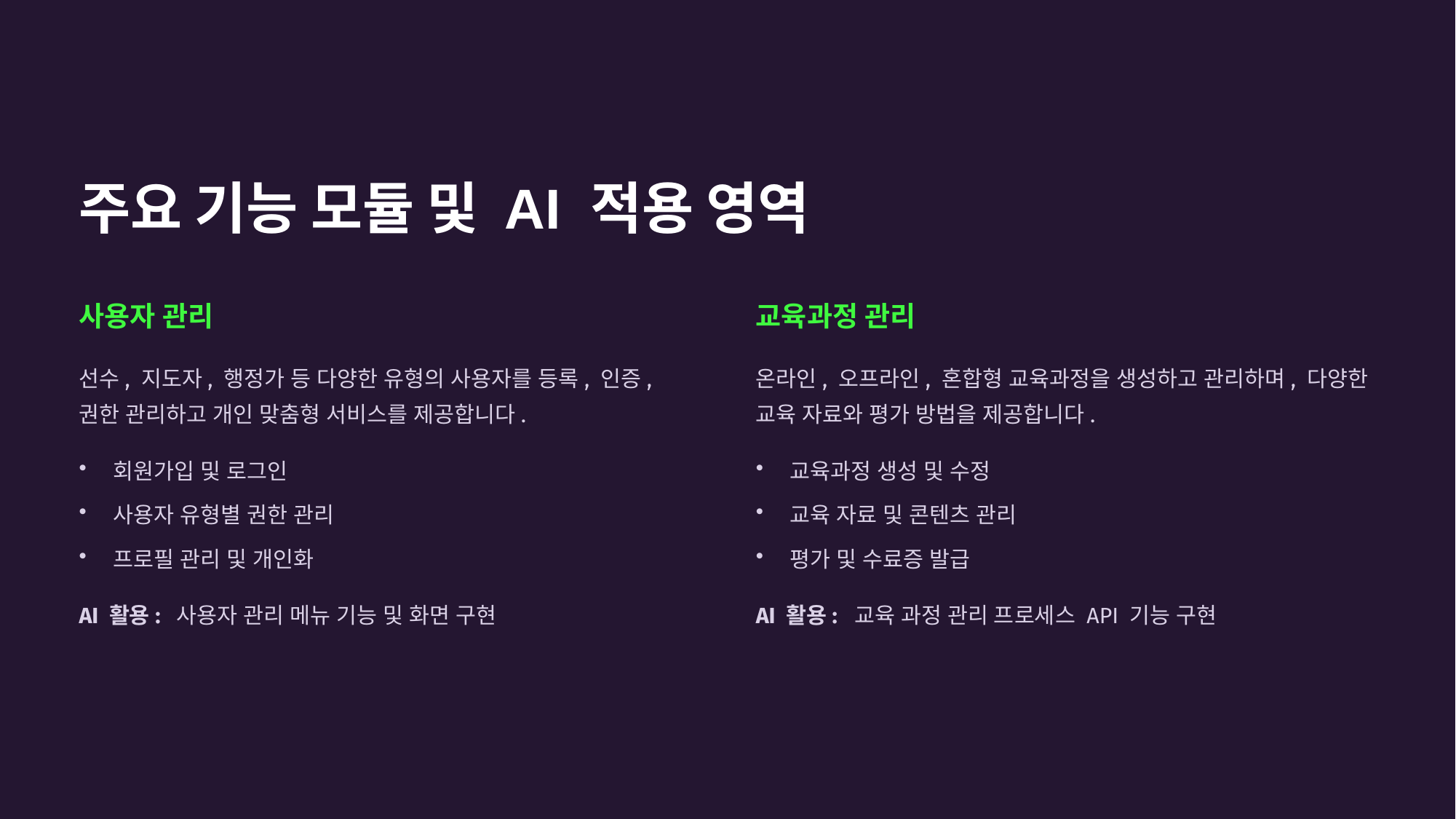

주요 기능 모듈 및 AI 적용 영역
사용자 관리
교육과정 관리
선수, 지도자, 행정가 등 다양한 유형의 사용자를 등록, 인증, 권한 관리하고 개인 맞춤형 서비스를 제공합니다.
온라인, 오프라인, 혼합형 교육과정을 생성하고 관리하며, 다양한 교육 자료와 평가 방법을 제공합니다.
회원가입 및 로그인
교육과정 생성 및 수정
사용자 유형별 권한 관리
교육 자료 및 콘텐츠 관리
프로필 관리 및 개인화
평가 및 수료증 발급
AI 활용:  사용자 관리 메뉴 기능 및 화면 구현
AI 활용:  교육 과정 관리 프로세스 API 기능 구현